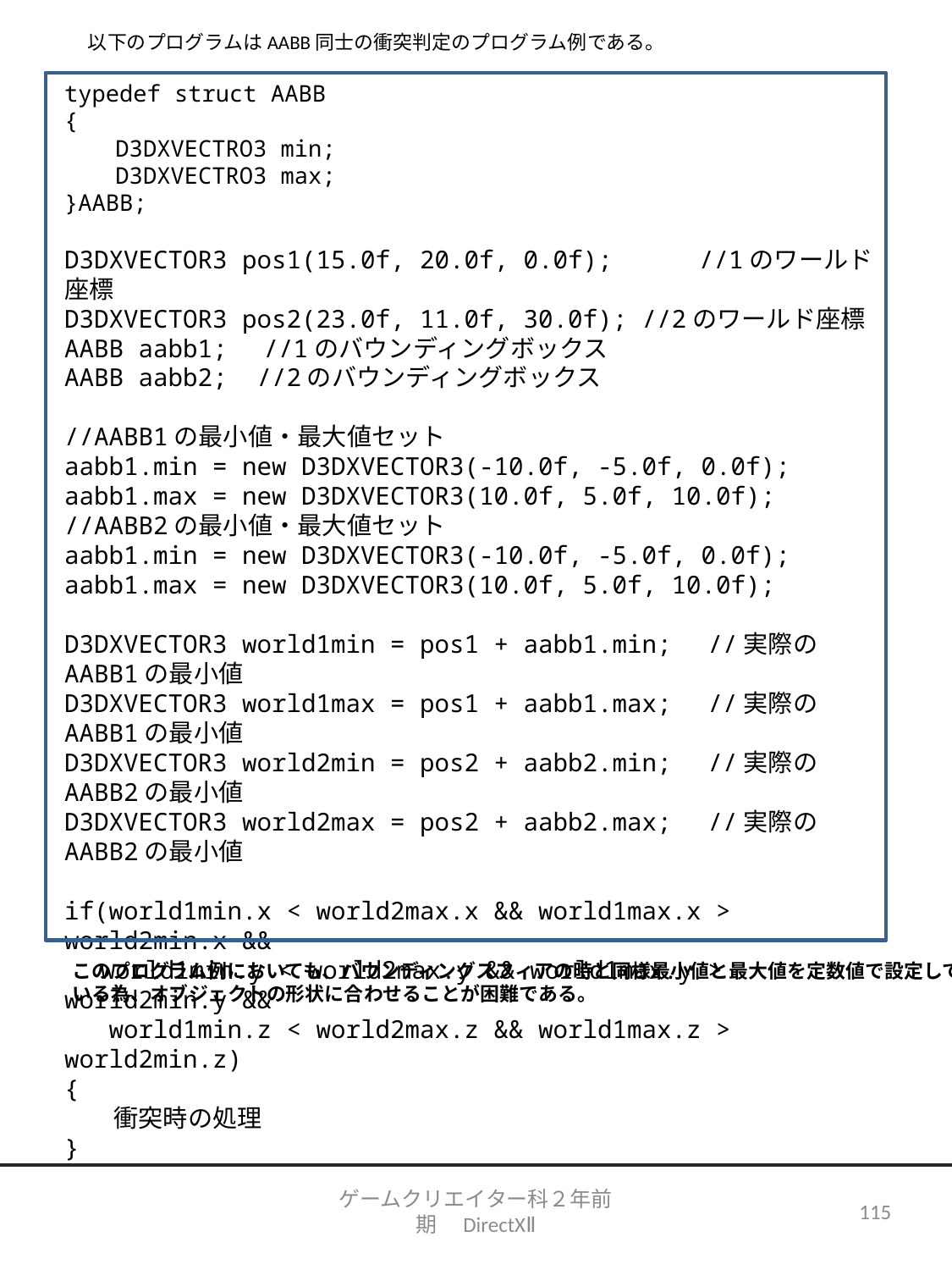

以下のプログラムはAABB同士の衝突判定のプログラム例である。

typedef struct AABB
{
　　D3DXVECTRO3 min;
　　D3DXVECTRO3 max;
}AABB;

D3DXVECTOR3 pos1(15.0f, 20.0f, 0.0f);	//1のワールド座標
D3DXVECTOR3 pos2(23.0f, 11.0f, 30.0f); //2のワールド座標
AABB aabb1;　//1のバウンディングボックス
AABB aabb2;  //2のバウンディングボックス

//AABB1の最小値・最大値セット
aabb1.min = new D3DXVECTOR3(-10.0f, -5.0f, 0.0f);
aabb1.max = new D3DXVECTOR3(10.0f, 5.0f, 10.0f);
//AABB2の最小値・最大値セット
aabb1.min = new D3DXVECTOR3(-10.0f, -5.0f, 0.0f);
aabb1.max = new D3DXVECTOR3(10.0f, 5.0f, 10.0f);

D3DXVECTOR3 world1min = pos1 + aabb1.min;　//実際のAABB1の最小値
D3DXVECTOR3 world1max = pos1 + aabb1.max;　//実際のAABB1の最小値
D3DXVECTOR3 world2min = pos2 + aabb2.min;　//実際のAABB2の最小値
D3DXVECTOR3 world2max = pos2 + aabb2.max;　//実際のAABB2の最小値

if(world1min.x < world2max.x && world1max.x > world2min.x &&
　 world1min.y < world2max.y && world1max.y > world2min.y &&
   world1min.z < world2max.z && world1max.z > world2min.z)
{
　　衝突時の処理
}
このプログラム例においても、バウンディングスフィアの時と同様最小値と最大値を定数値で設定して
いる為、オブジェクトの形状に合わせることが困難である。
ゲームクリエイター科２年前期　DirectXⅡ
115